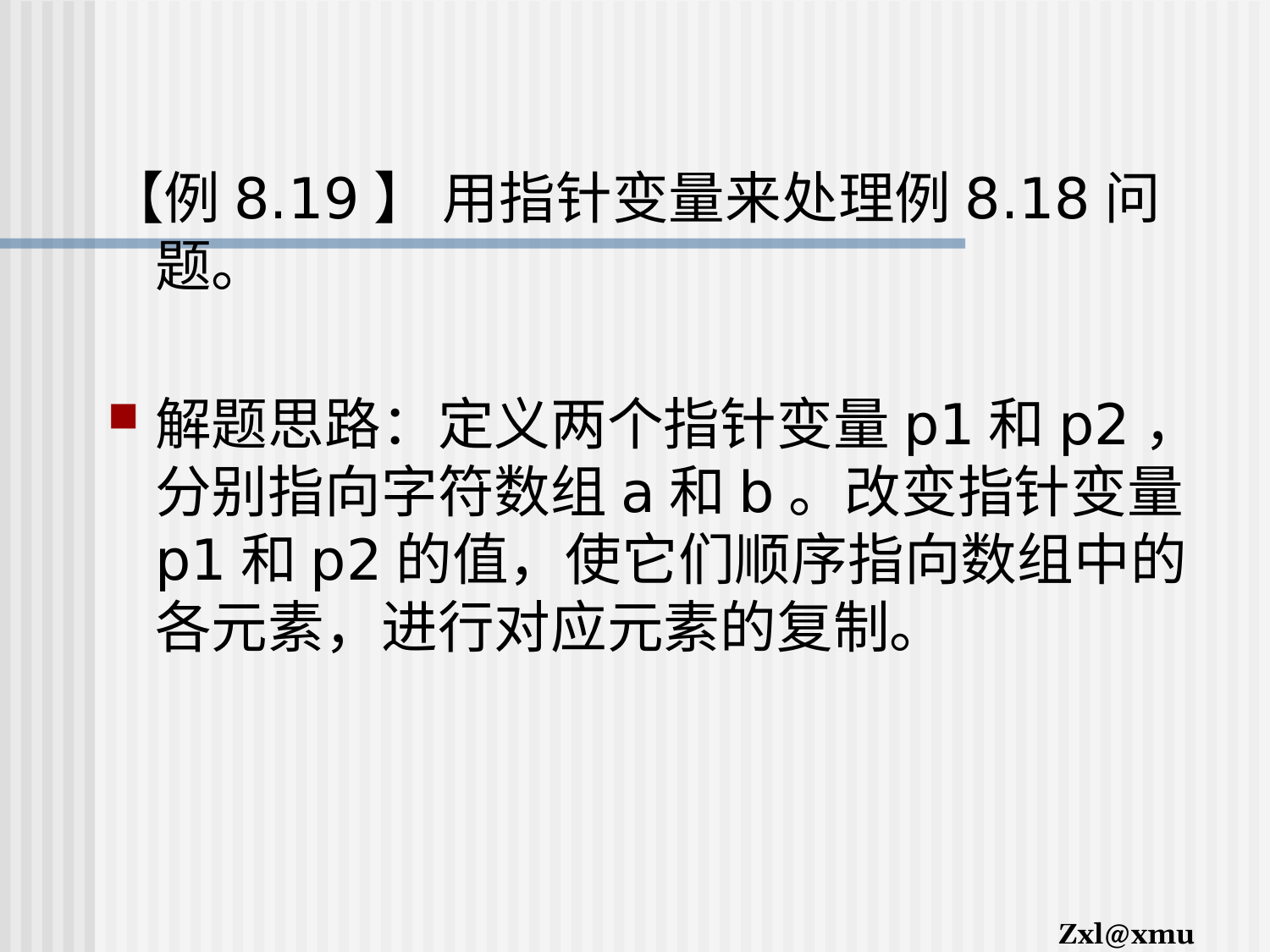

【例8.19】 用指针变量来处理例8.18问题。

解题思路：定义两个指针变量p1和p2，分别指向字符数组a和b。改变指针变量p1和p2的值，使它们顺序指向数组中的各元素，进行对应元素的复制。